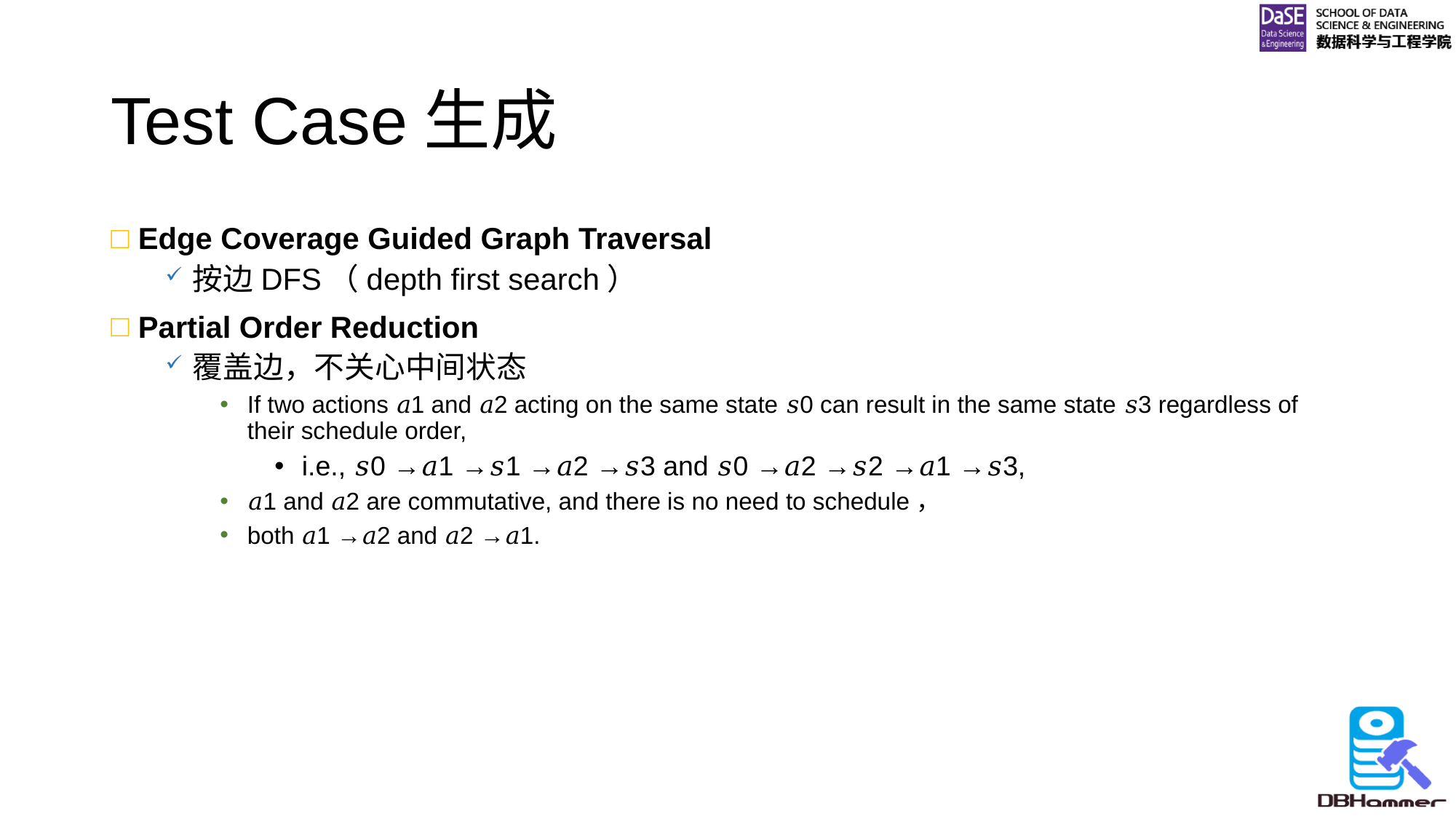

# Test Case生成
Edge Coverage Guided Graph Traversal
按边DFS（depth first search）
Partial Order Reduction
覆盖边，不关心中间状态
If two actions 𝑎1 and 𝑎2 acting on the same state 𝑠0 can result in the same state 𝑠3 regardless of their schedule order,
i.e., 𝑠0 →𝑎1 →𝑠1 →𝑎2 →𝑠3 and 𝑠0 →𝑎2 →𝑠2 →𝑎1 →𝑠3,
𝑎1 and 𝑎2 are commutative, and there is no need to schedule，
both 𝑎1 →𝑎2 and 𝑎2 →𝑎1.